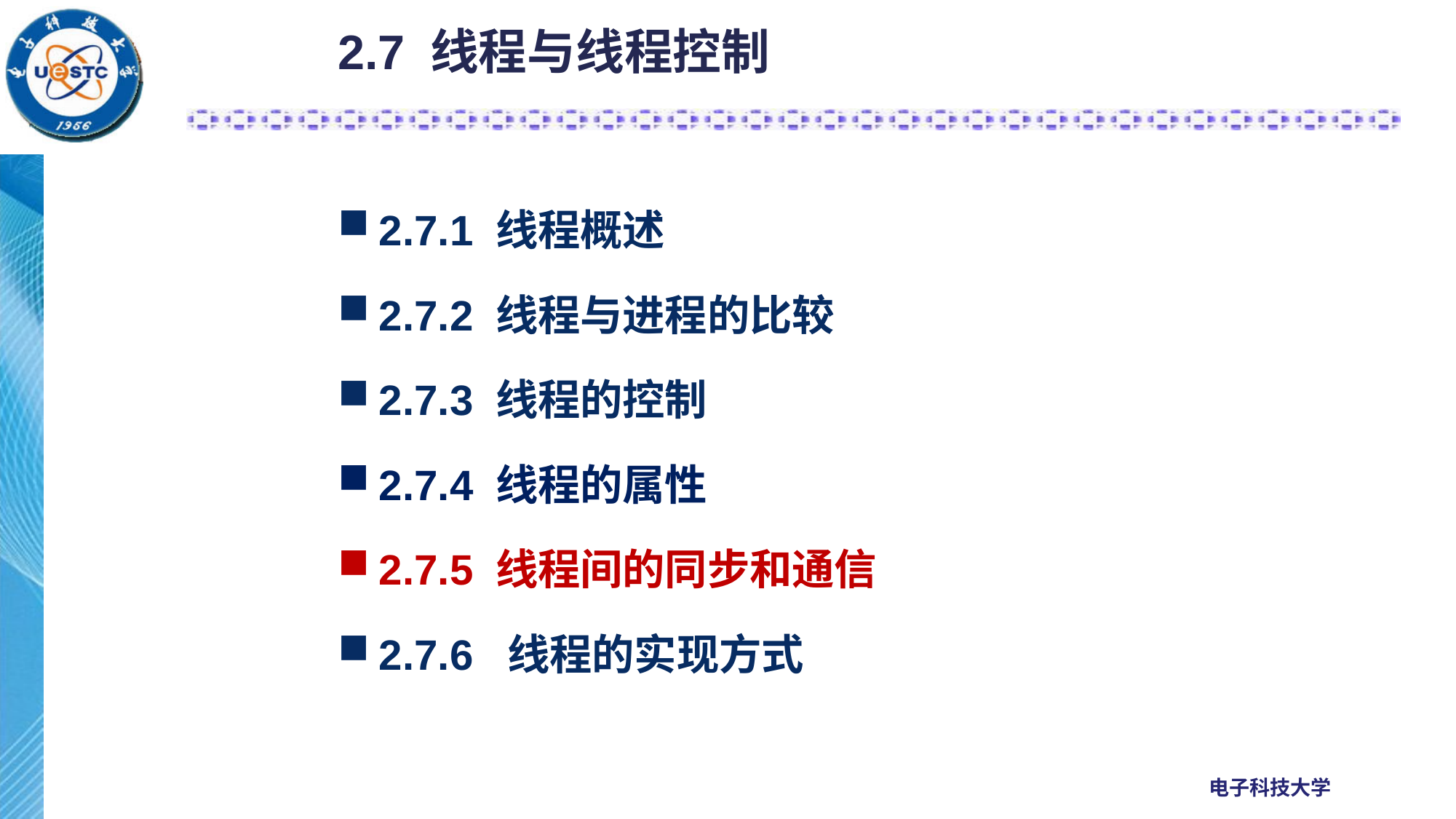

# 2.7 线程与线程控制
2.7.1 线程概述
2.7.2 线程与进程的比较
2.7.3 线程的控制
2.7.4 线程的属性
2.7.5 线程间的同步和通信
2.7.6  线程的实现方式